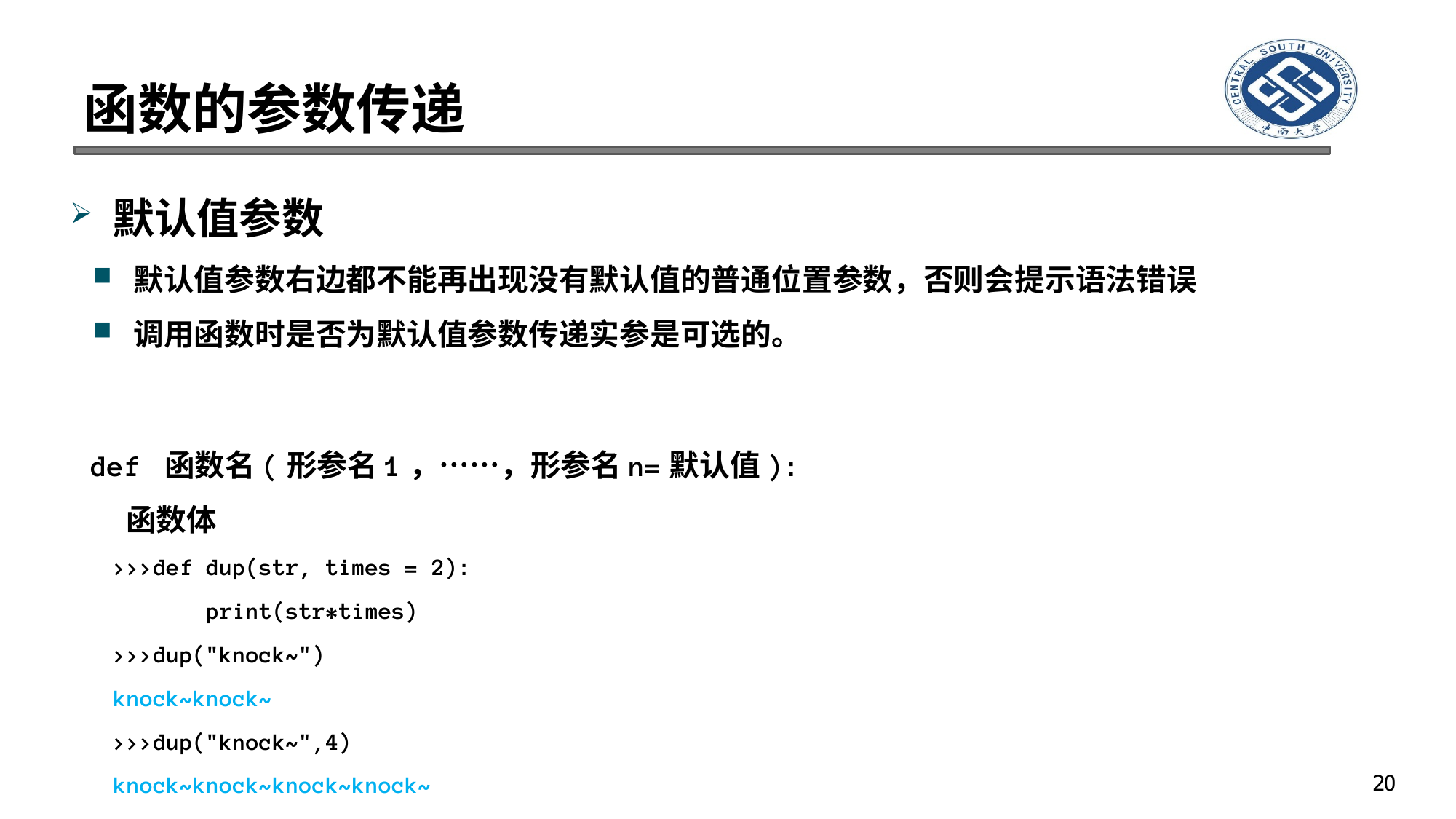

# 函数的参数传递
默认值参数
默认值参数右边都不能再出现没有默认值的普通位置参数，否则会提示语法错误
调用函数时是否为默认值参数传递实参是可选的。

def 函数名(形参名1，……，形参名n=默认值):
    函数体
>>>def dup(str, times = 2):
       print(str*times)
>>>dup("knock~")
knock~knock~
>>>dup("knock~",4)
knock~knock~knock~knock~
20